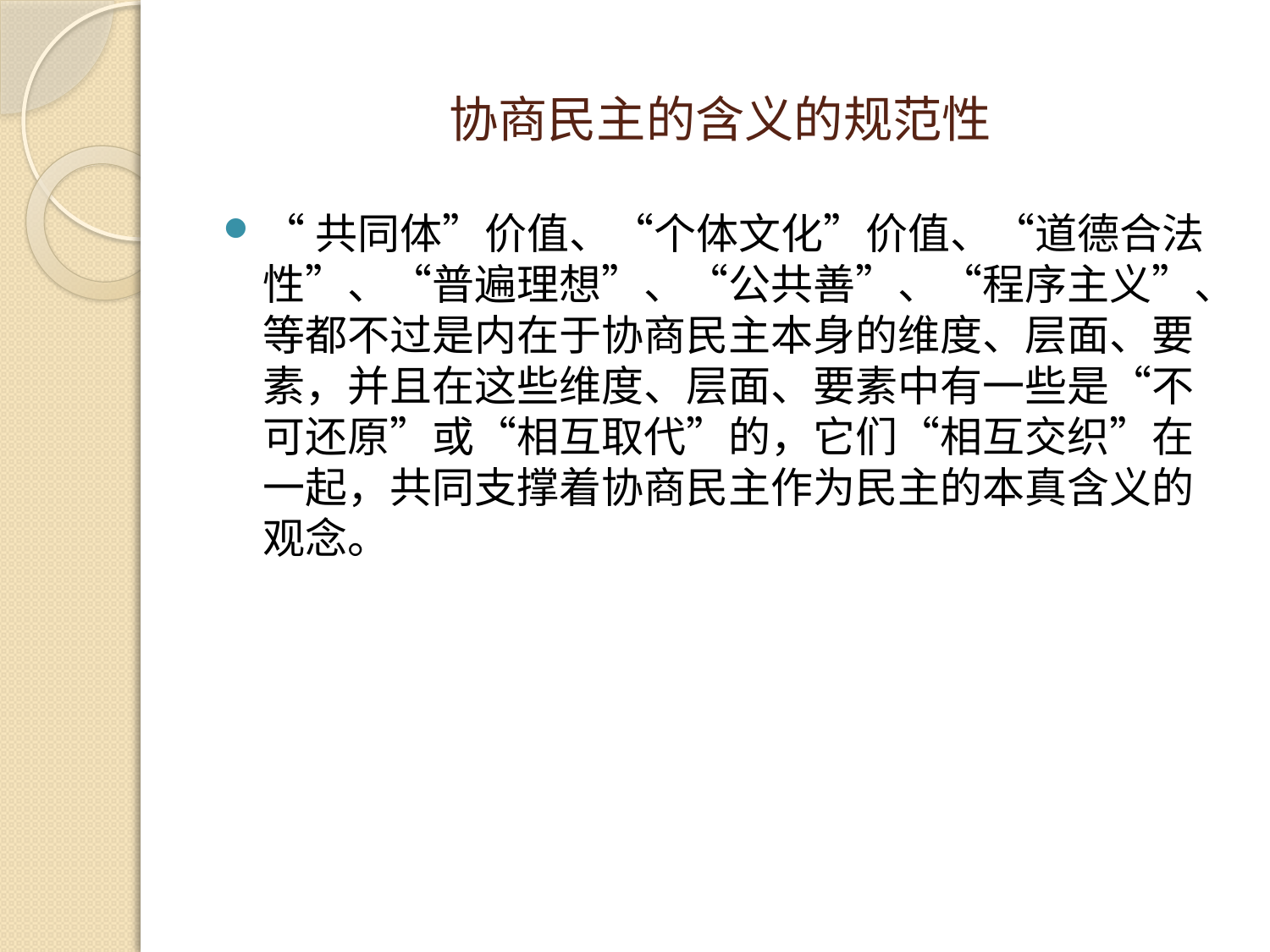

# 协商民主的含义的规范性
“共同体”价值、“个体文化”价值、“道德合法性”、“普遍理想”、“公共善”、“程序主义”、等都不过是内在于协商民主本身的维度、层面、要素，并且在这些维度、层面、要素中有一些是“不可还原”或“相互取代”的，它们“相互交织”在一起，共同支撑着协商民主作为民主的本真含义的观念。